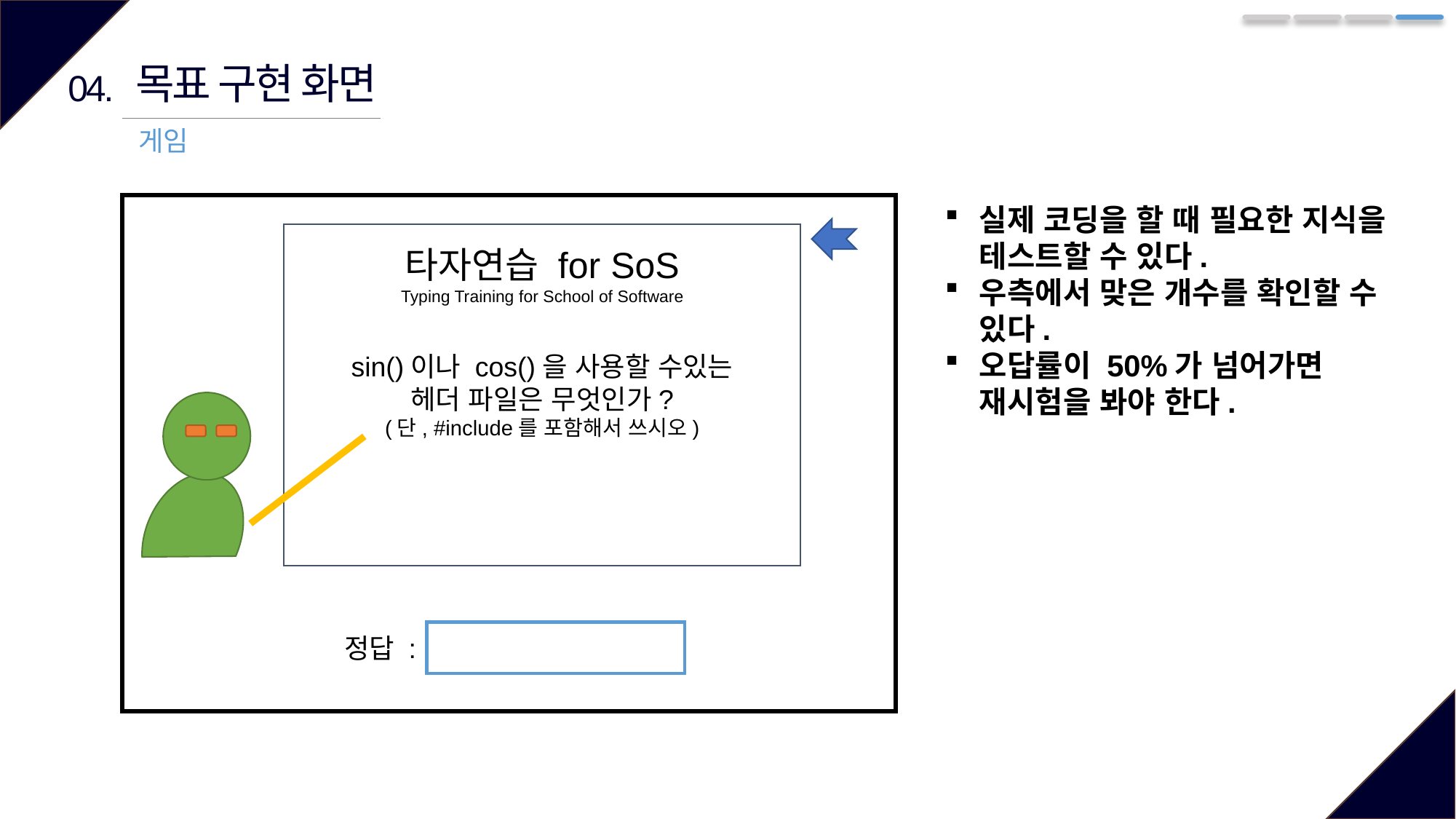

목표 구현 화면
04.
게임
아

sin()이나 cos()을 사용할 수있는
헤더 파일은 무엇인가?
(단, #include를 포함해서 쓰시오)
타자연습 for SoS
Typing Training for School of Software

정답 :
실제 코딩을 할 때 필요한 지식을 테스트할 수 있다.
우측에서 맞은 개수를 확인할 수 있다.
오답률이 50%가 넘어가면 재시험을 봐야 한다.